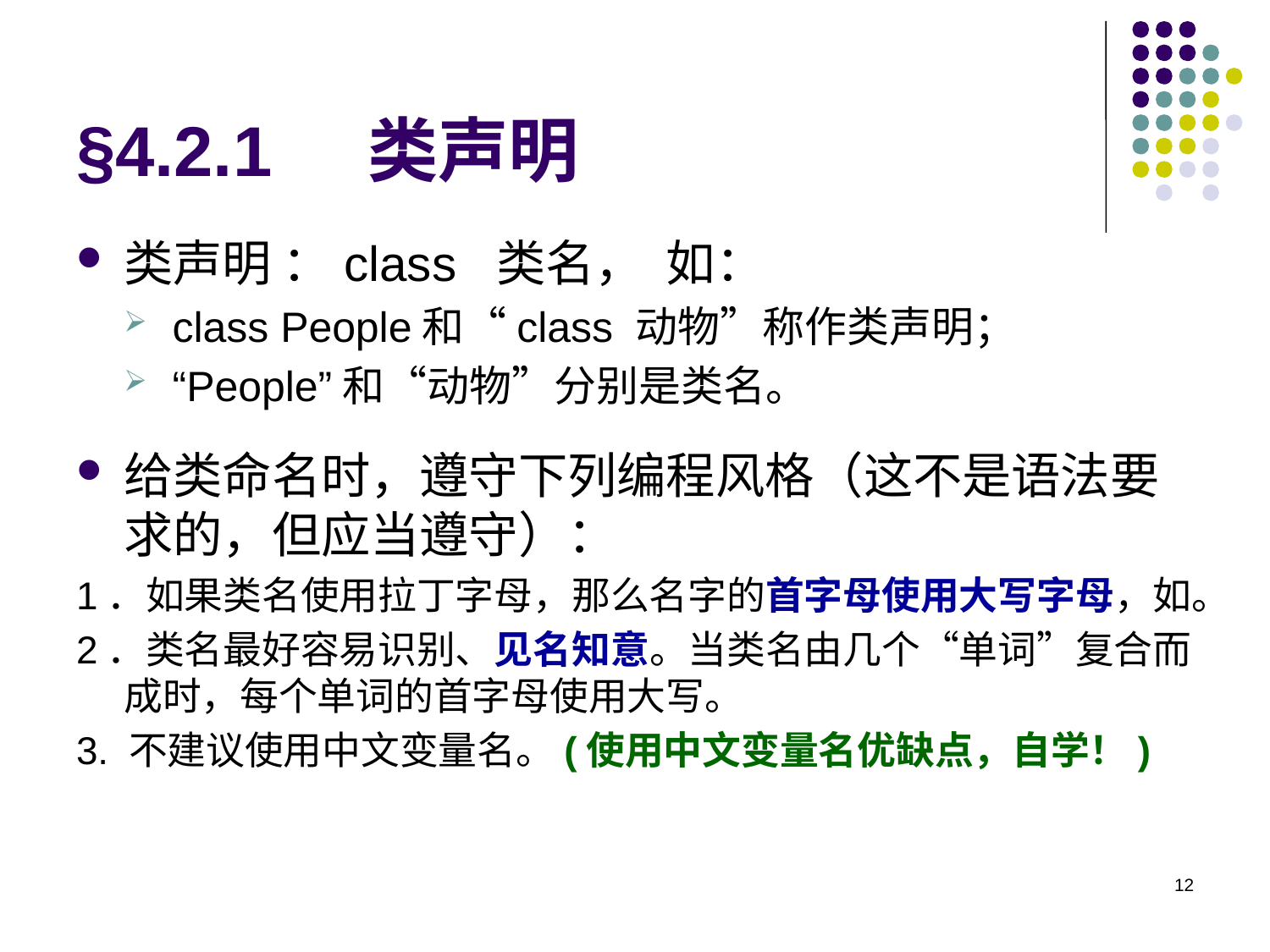

# §4.2.1    类声明
类声明 ：class  类名，  如：
class People和“class 动物”称作类声明；
“People”和“动物”分别是类名。

给类命名时，遵守下列编程风格（这不是语法要求的，但应当遵守）：
1．如果类名使用拉丁字母，那么名字的首字母使用大写字母，如。
2．类名最好容易识别、见名知意。当类名由几个“单词”复合而成时，每个单词的首字母使用大写。
3. 不建议使用中文变量名。(使用中文变量名优缺点，自学！)
12